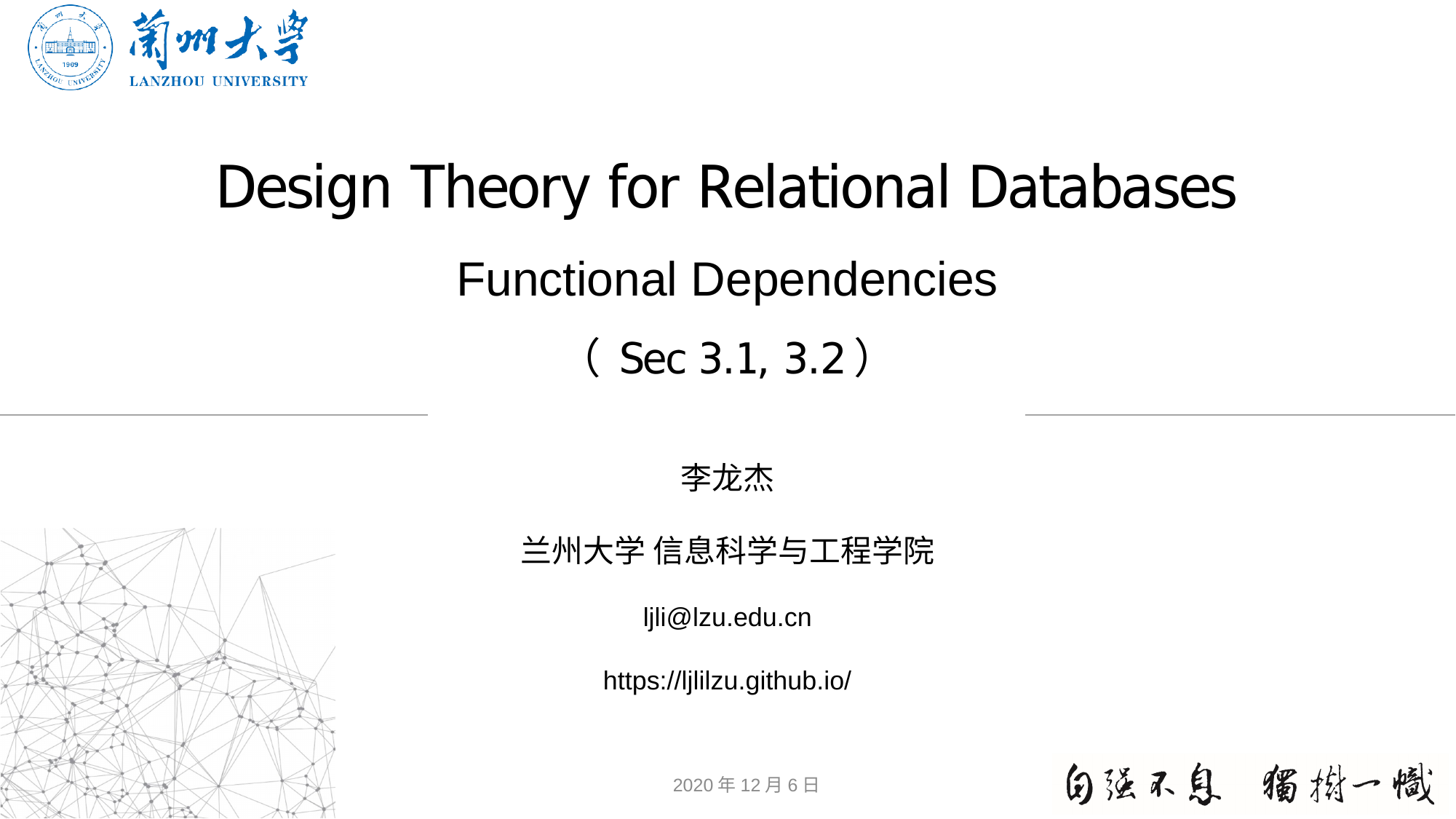

# Design Theory for Relational Databases Functional Dependencies （ Sec 3.1, 3.2）
李龙杰
兰州大学 信息科学与工程学院
ljli@lzu.edu.cn
https://ljlilzu.github.io/

2020年12月6日